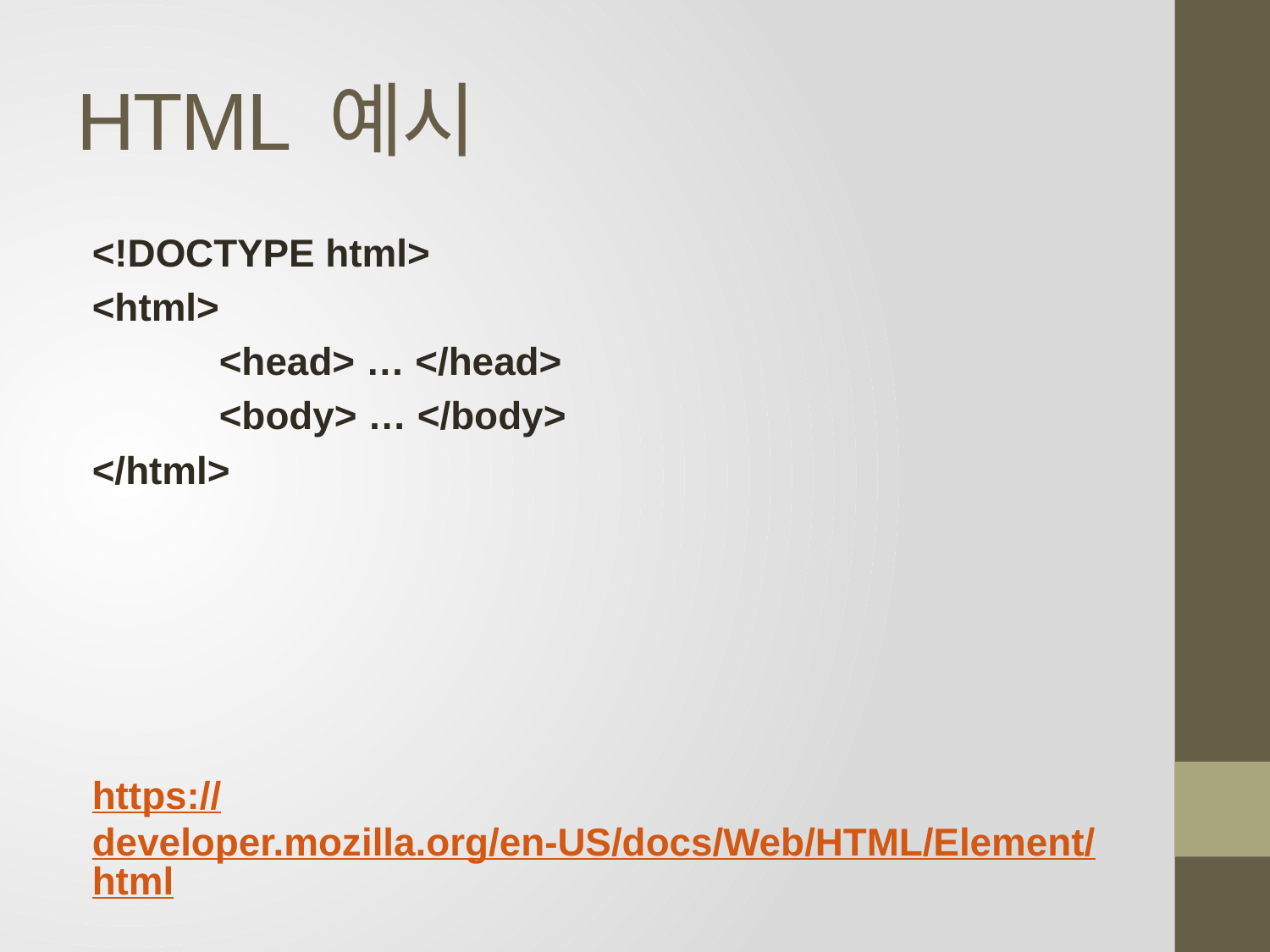

# HTML 예시
<!DOCTYPE html>
<html>
	<head> … </head>
	<body> … </body>
</html>

https://developer.mozilla.org/en-US/docs/Web/HTML/Element/html